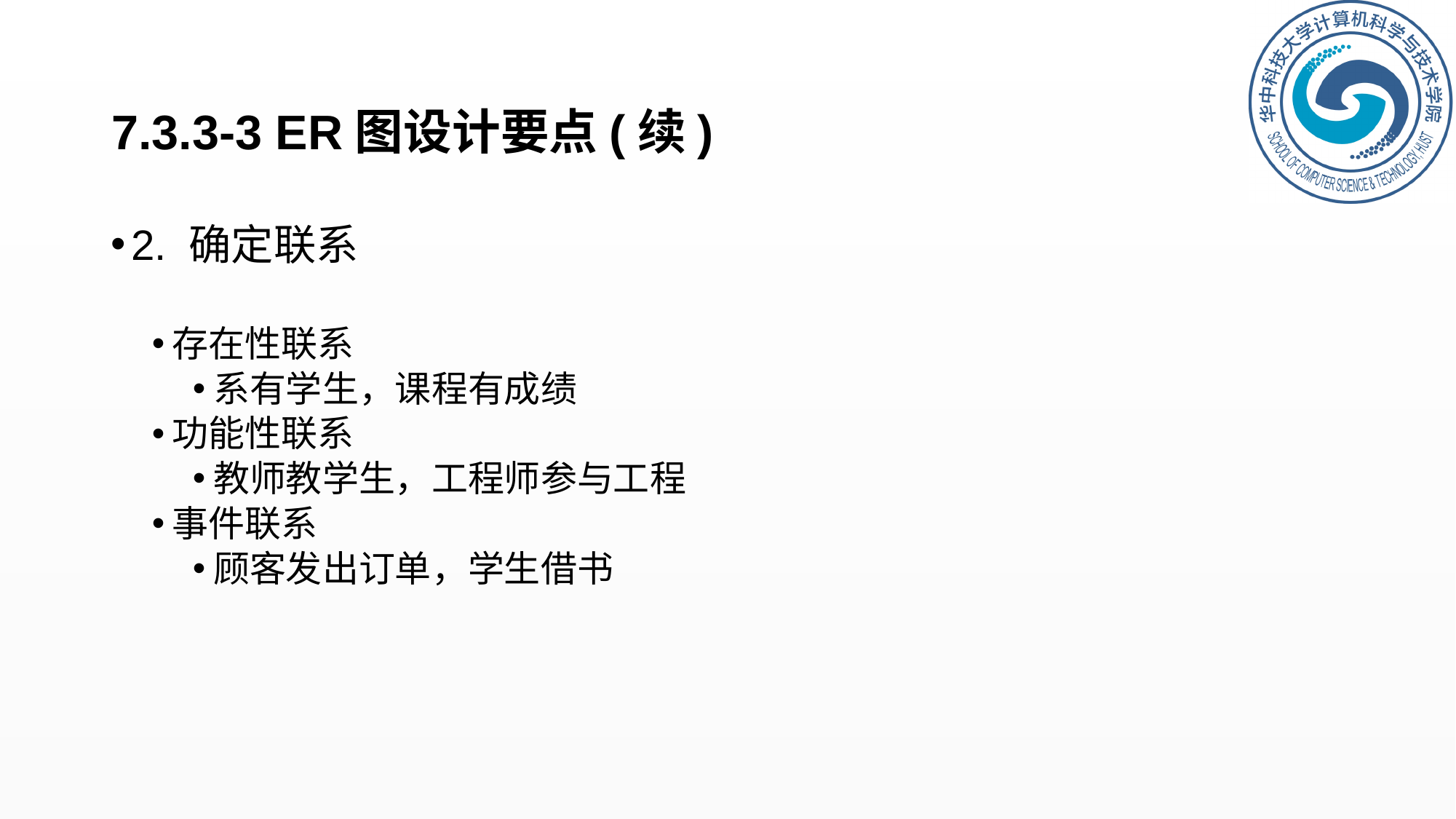

# 7.3.3-3 ER图设计要点(续)
2. 确定联系

存在性联系
系有学生，课程有成绩
功能性联系
教师教学生，工程师参与工程
事件联系
顾客发出订单，学生借书